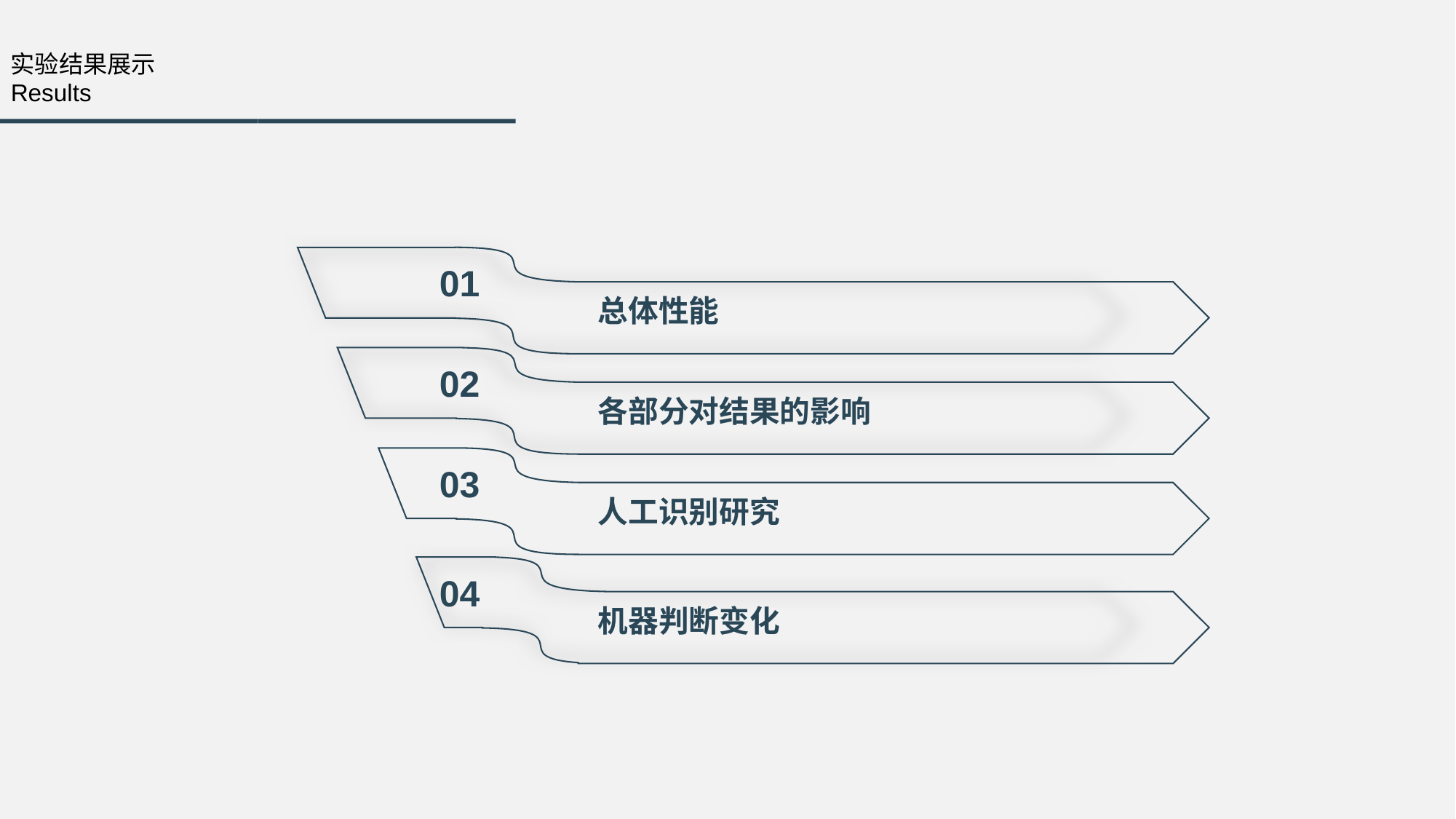

实验结果展示
Results

01
总体性能

02
各部分对结果的影响

03
人工识别研究

04
机器判断变化